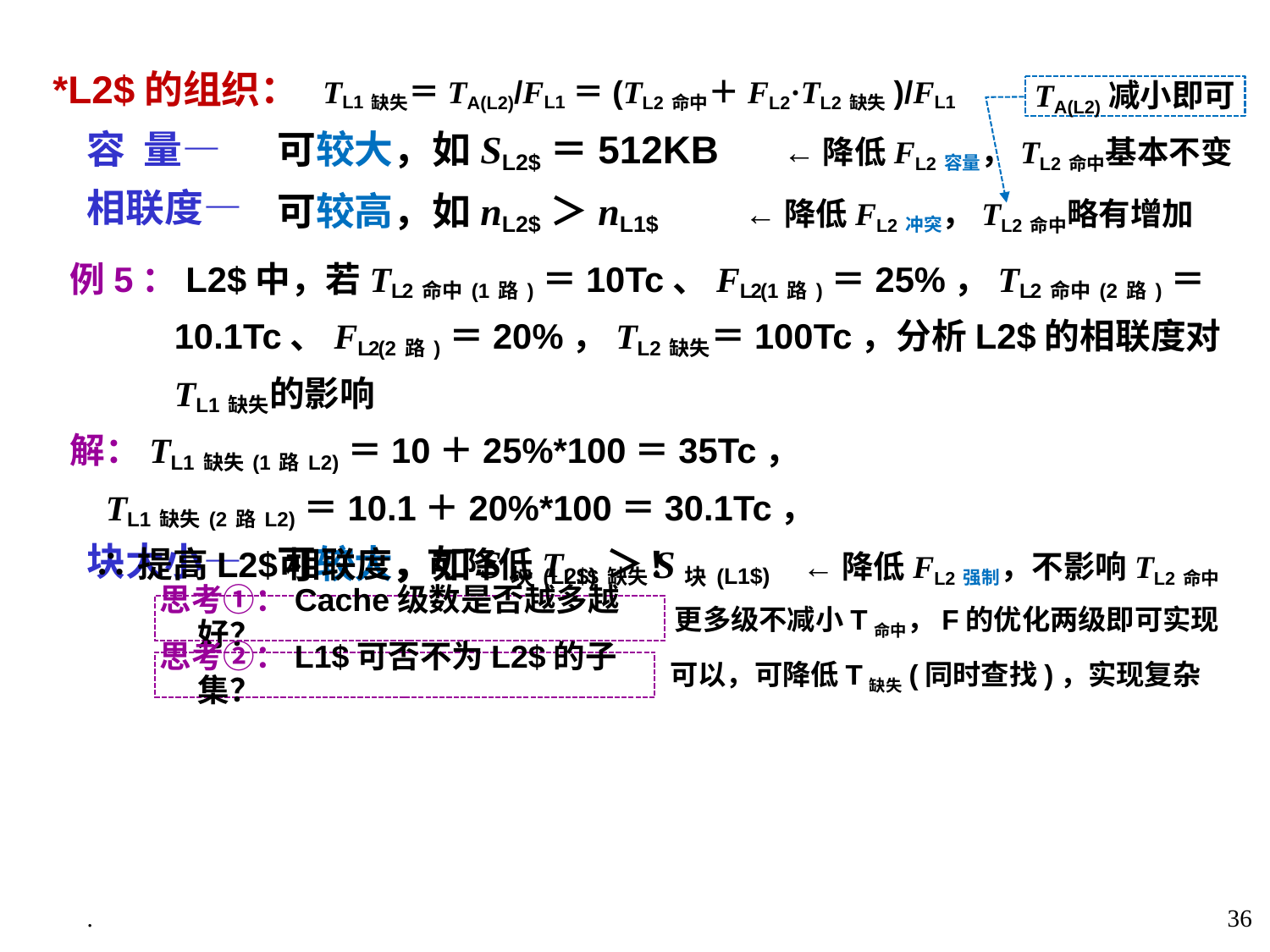

*L2$的组织：  TL1缺失＝TA(L2)/FL1＝(TL2命中＋FL2·TL2缺失)/FL1
    容  量—
    相联度—

    块大小—
TA(L2)减小即可
可较大，如SL2$＝512KB      ←降低FL2容量，TL2命中基本不变
可较高，如nL2$＞nL1$        ←降低FL2冲突，TL2命中略有增加

可较大，如S块(L2$)＞S块(L1$)   ←降低FL2强制，不影响TL2命中
   例5：L2$中，若TL2命中(1路)＝10Tc、FL2(1路)＝25%，TL2命中(2路)＝10.1Tc、FL2(2路)＝20%，TL2缺失＝100Tc，分析L2$的相联度对TL1缺失的影响
   解：TL1缺失(1路L2)＝10＋25%*100＝35Tc，
       TL1缺失(2路L2)＝10.1＋20%*100＝30.1Tc，
       ∴提高L2$相联度，可降低TL1$缺失！
思考①：Cache级数是否越多越好？
更多级不减小T命中，F的优化两级即可实现
思考②：L1$可否不为L2$的子集？
可以，可降低T缺失(同时查找)，实现复杂
.
36